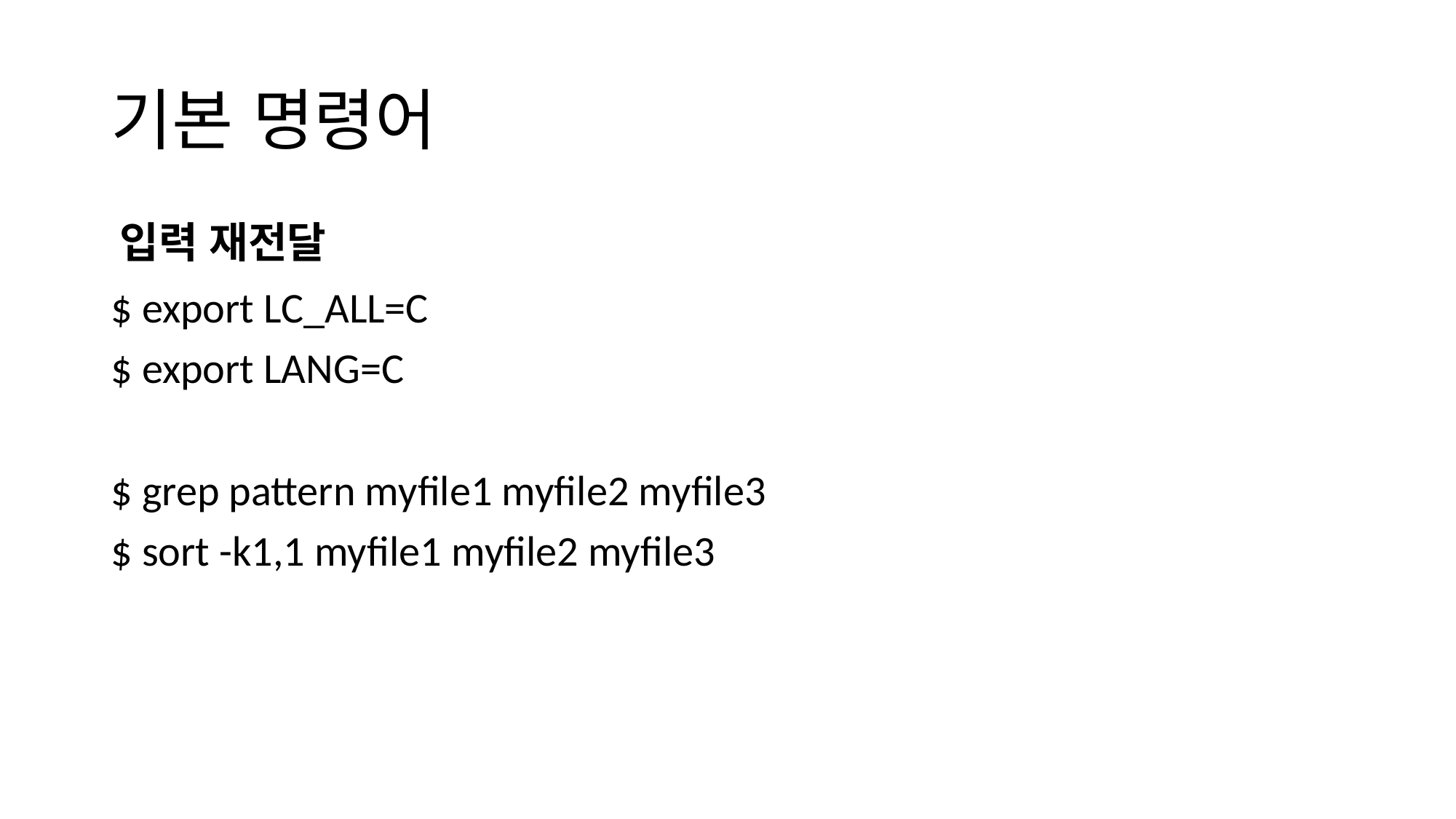

# 기본 명령어
입력 재전달
$ export LC_ALL=C
$ export LANG=C

$ grep pattern myfile1 myfile2 myfile3
$ sort -k1,1 myfile1 myfile2 myfile3